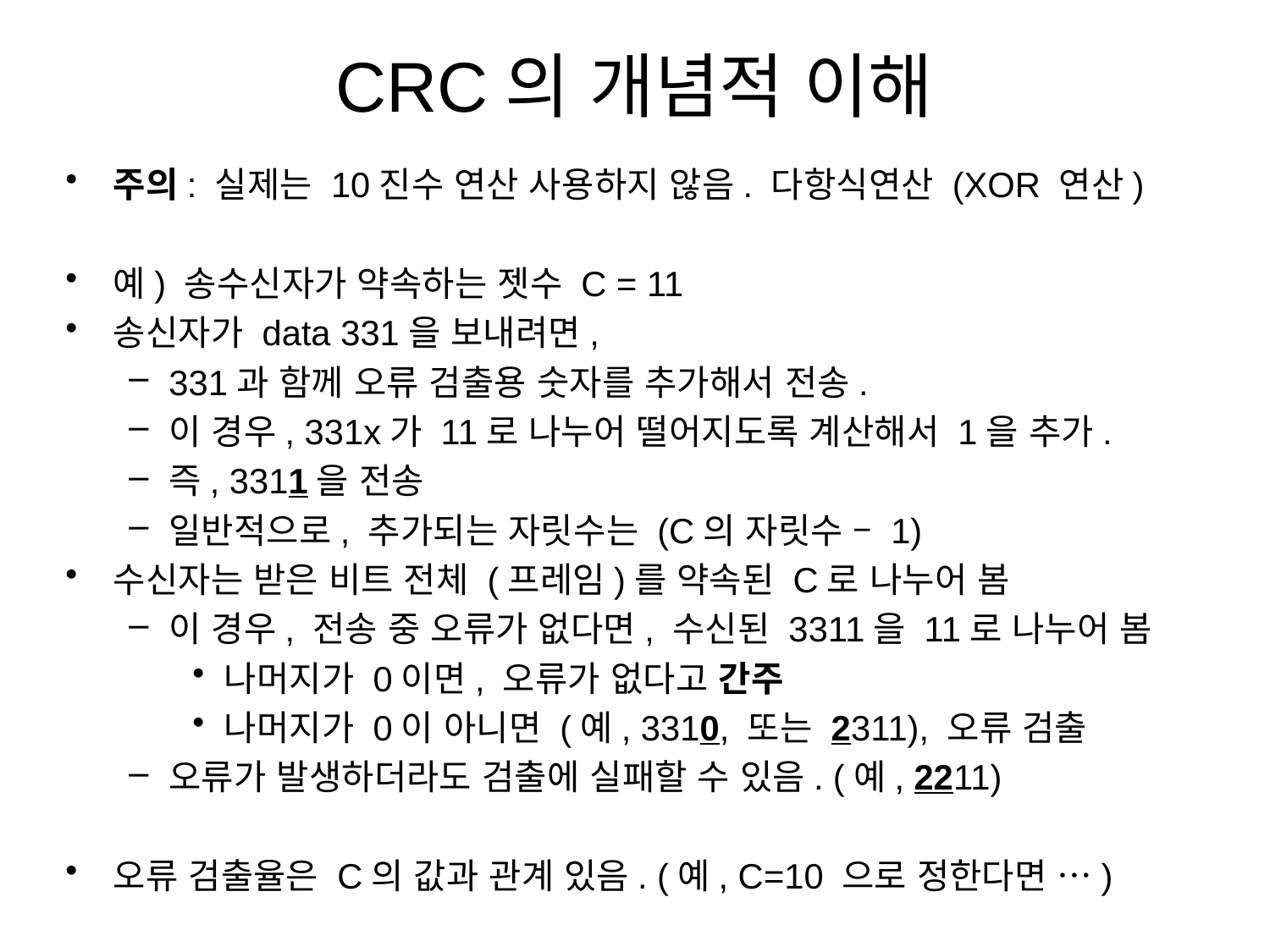

# CRC의 개념적 이해
주의: 실제는 10진수 연산 사용하지 않음. 다항식연산 (XOR 연산)

예) 송수신자가 약속하는 젯수 C = 11
송신자가 data 331을 보내려면,
331과 함께 오류 검출용 숫자를 추가해서 전송.
이 경우, 331x가 11로 나누어 떨어지도록 계산해서 1을 추가.
즉, 3311을 전송
일반적으로, 추가되는 자릿수는 (C의 자릿수 – 1)
수신자는 받은 비트 전체 (프레임)를 약속된 C로 나누어 봄
이 경우, 전송 중 오류가 없다면, 수신된 3311을 11로 나누어 봄
나머지가 0이면, 오류가 없다고 간주
나머지가 0이 아니면 (예, 3310, 또는 2311), 오류 검출
오류가 발생하더라도 검출에 실패할 수 있음. (예, 2211)

오류 검출율은 C의 값과 관계 있음. (예, C=10 으로 정한다면 …)